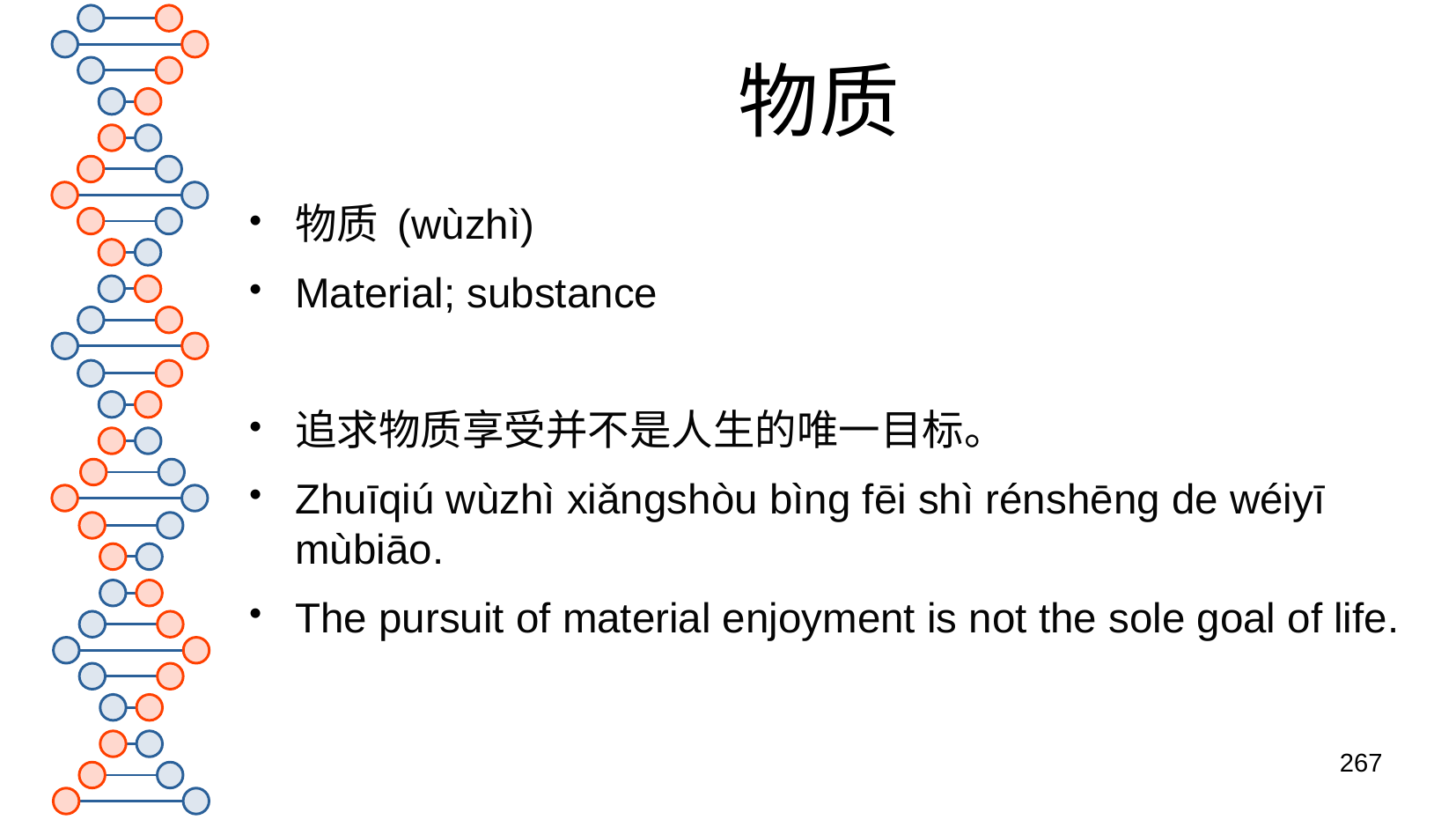

# 物质
物质 (wùzhì)
Material; substance

追求物质享受并不是人生的唯一目标。
Zhuīqiú wùzhì xiǎngshòu bìng fēi shì rénshēng de wéiyī mùbiāo.
The pursuit of material enjoyment is not the sole goal of life.

267